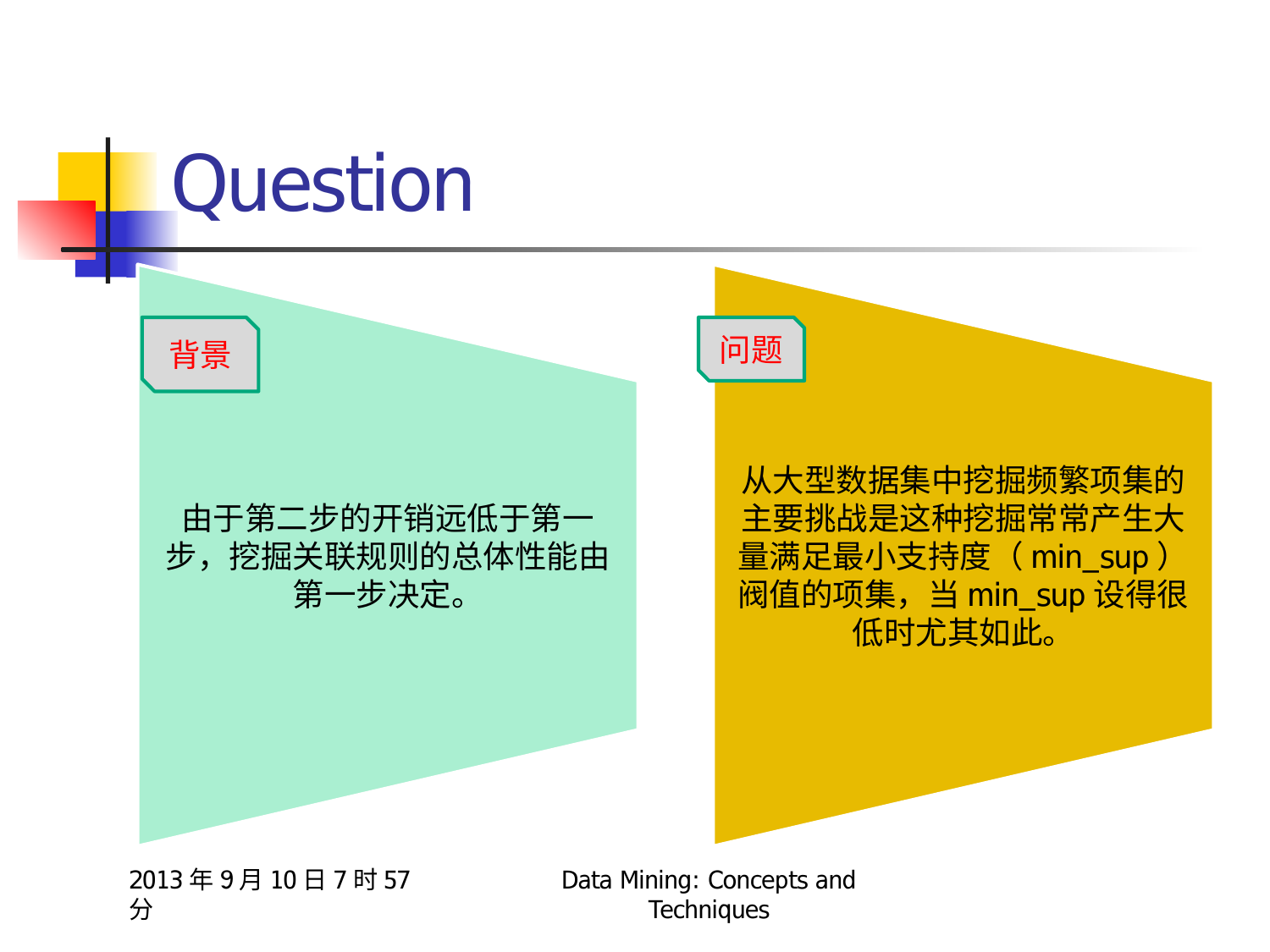

# Question
由于第二步的开销远低于第一步，挖掘关联规则的总体性能由第一步决定。
从大型数据集中挖掘频繁项集的主要挑战是这种挖掘常常产生大量满足最小支持度（min_sup）阀值的项集，当min_sup设得很低时尤其如此。
背景
问题
2013年9月10日7时57分
Data Mining: Concepts and Techniques